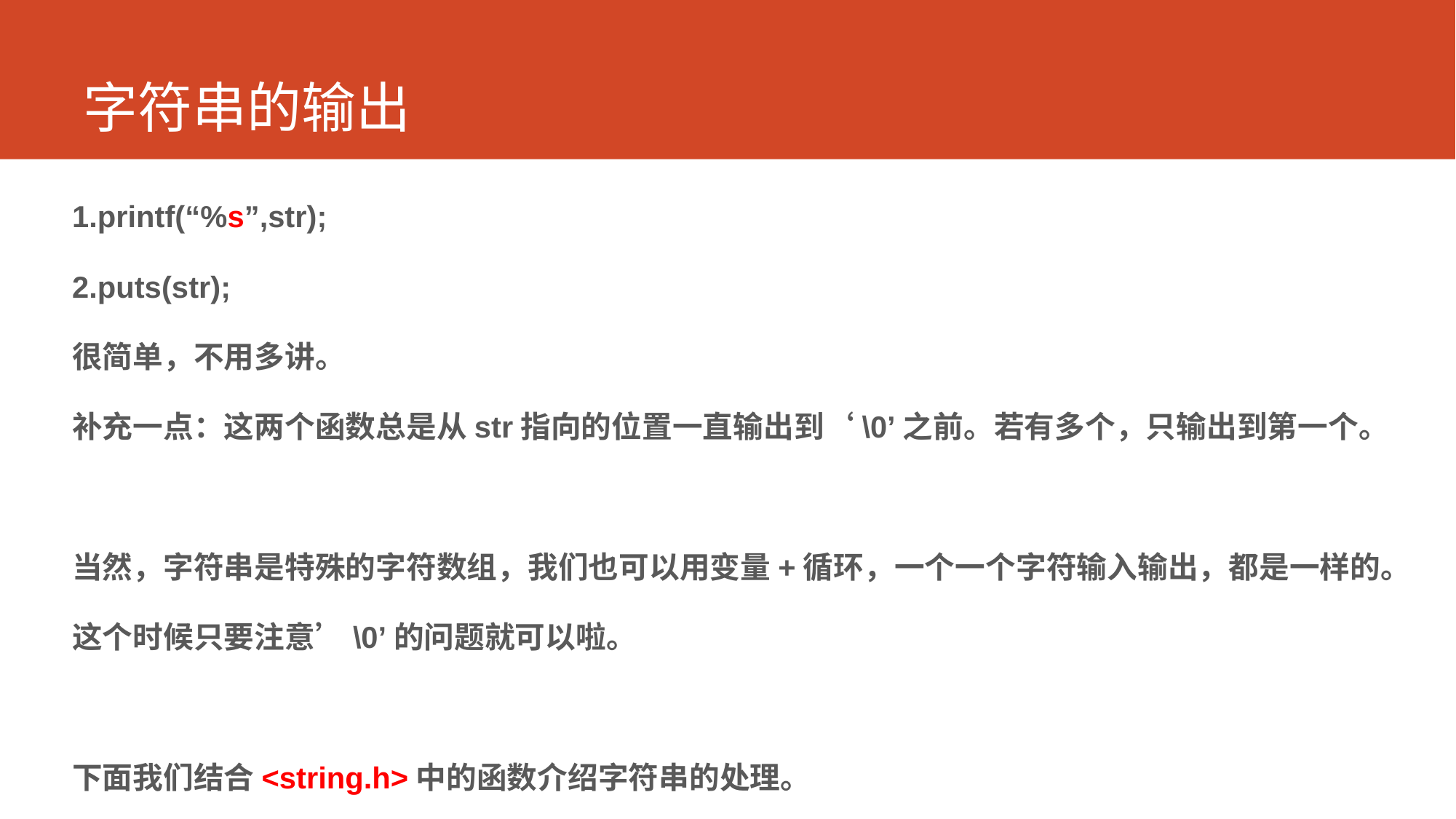

# 字符串的输出
1.printf(“%s”,str);
2.puts(str);
很简单，不用多讲。
补充一点：这两个函数总是从str指向的位置一直输出到‘\0’之前。若有多个，只输出到第一个。

当然，字符串是特殊的字符数组，我们也可以用变量+循环，一个一个字符输入输出，都是一样的。
这个时候只要注意’\0’的问题就可以啦。

下面我们结合<string.h>中的函数介绍字符串的处理。